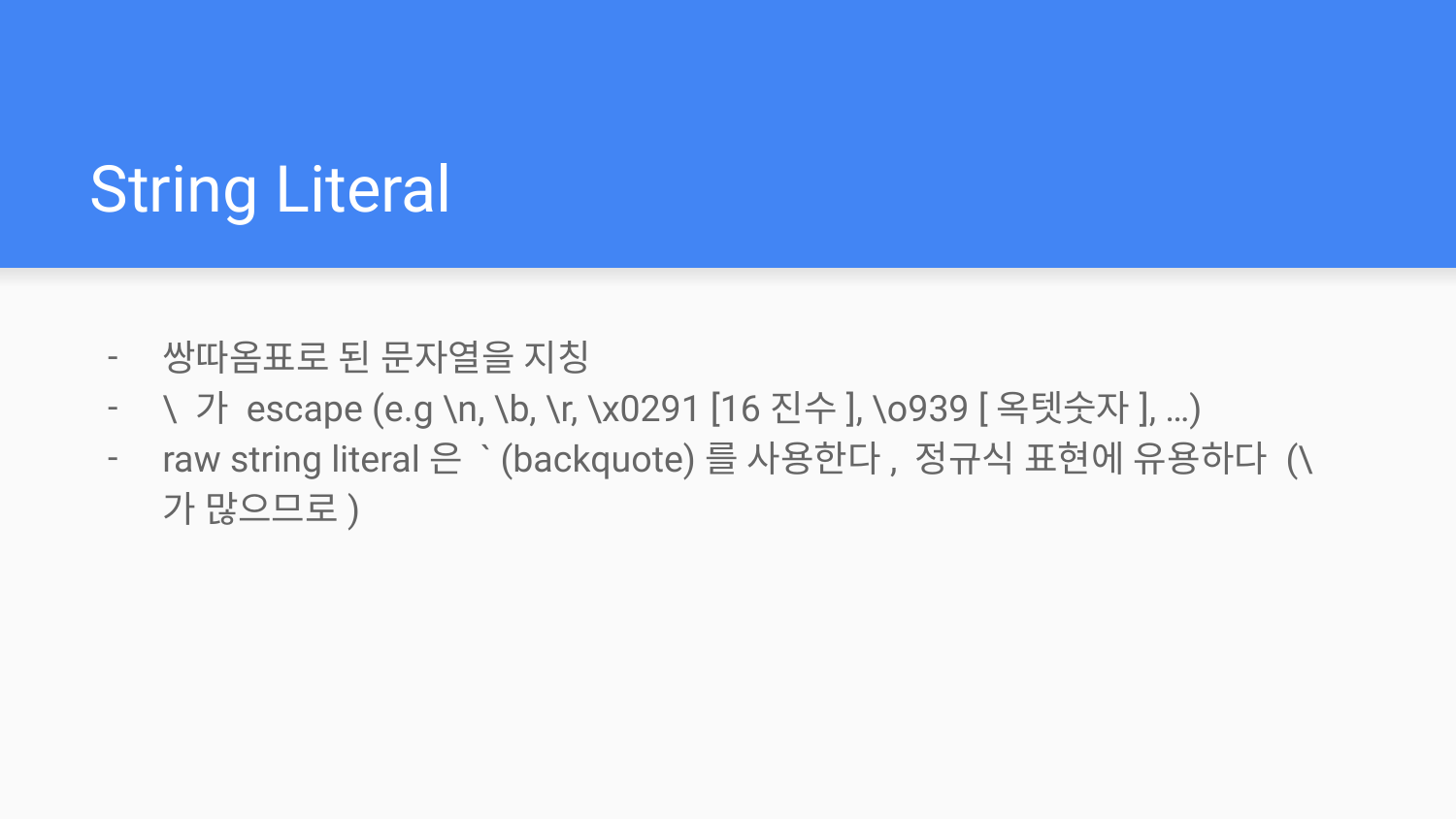

# String Literal
쌍따옴표로 된 문자열을 지칭
\ 가 escape (e.g \n, \b, \r, \x0291 [16진수], \o939 [옥텟숫자], …)
raw string literal은 ` (backquote)를 사용한다, 정규식 표현에 유용하다 (\가 많으므로)